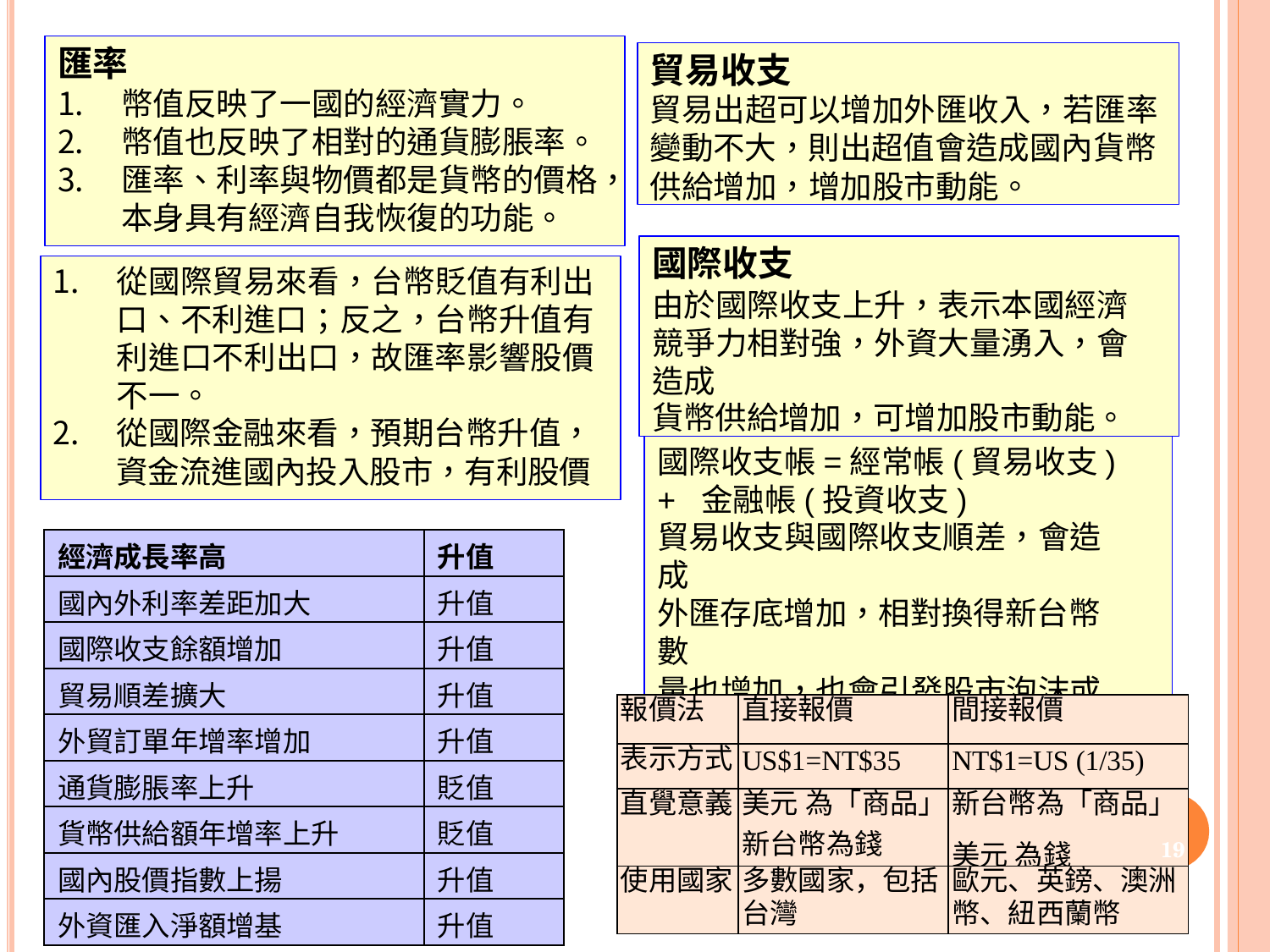

匯率
貿易收支
貿易出超可以增加外匯收入，若匯率
變動不大，則出超值會造成國內貨幣
供給增加，增加股市動能。
幣值反映了一國的經濟實力。
幣值也反映了相對的通貨膨脹率。
匯率、利率與物價都是貨幣的價格，
本身具有經濟自我恢復的功能。
國際收支
由於國際收支上升，表示本國經濟 競爭力相對強，外資大量湧入，會 造成
貨幣供給增加，可增加股市動能。

從國際貿易來看，台幣貶值有利出 口、不利進口；反之，台幣升值有 利進口不利出口，故匯率影響股價 不一。
從國際金融來看，預期台幣升值，
資金流進國內投入股市，有利股價
國際收支帳=經常帳(貿易收支)+  金融帳(投資收支)
貿易收支與國際收支順差，會造成
外匯存底增加，相對換得新台幣數
量也增加，也會引發股市泡沫或 通貨膨脹的問題。
| 經濟成長率高 | 升值 |
| --- | --- |
| 國內外利率差距加大 | 升值 |
| 國際收支餘額增加 | 升值 |
| 貿易順差擴大 | 升值 |
| 外貿訂單年增率增加 | 升值 |
| 通貨膨脹率上升 | 貶值 |
| 貨幣供給額年增率上升 | 貶值 |
| 國內股價指數上揚 | 升值 |
| 外資匯入淨額增基 | 升值 |
| 報價法 | 直接報價 | 間接報價 |
| --- | --- | --- |
| 表示方式 | US$1=NT$35 | NT$1=US (1/35) |
| 直覺意義 | 美元為「商品」 新台幣為錢 | 新台幣為「商品」 美元為錢 19 |
| 使用國家 | 多數國家，包括 台灣 | 歐元、英鎊、澳洲 幣、紐西蘭幣 |